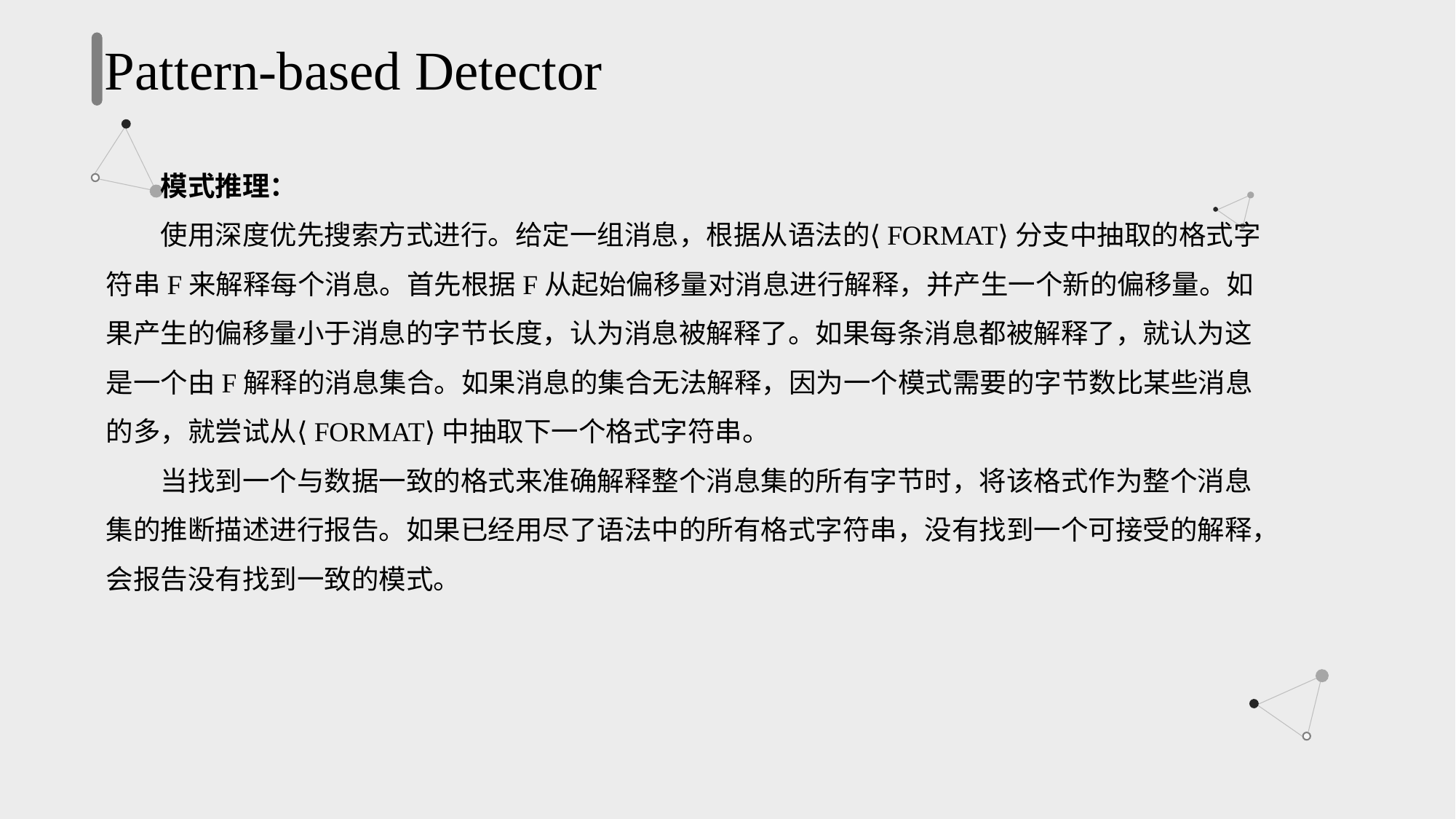

Pattern-based Detector

模式推理：
使用深度优先搜索方式进行。给定一组消息，根据从语法的⟨FORMAT⟩分支中抽取的格式字符串F来解释每个消息。首先根据F从起始偏移量对消息进行解释，并产生一个新的偏移量。如果产生的偏移量小于消息的字节长度，认为消息被解释了。如果每条消息都被解释了，就认为这是一个由F解释的消息集合。如果消息的集合无法解释，因为一个模式需要的字节数比某些消息的多，就尝试从⟨FORMAT⟩中抽取下一个格式字符串。
当找到一个与数据一致的格式来准确解释整个消息集的所有字节时，将该格式作为整个消息集的推断描述进行报告。如果已经用尽了语法中的所有格式字符串，没有找到一个可接受的解释，会报告没有找到一致的模式。